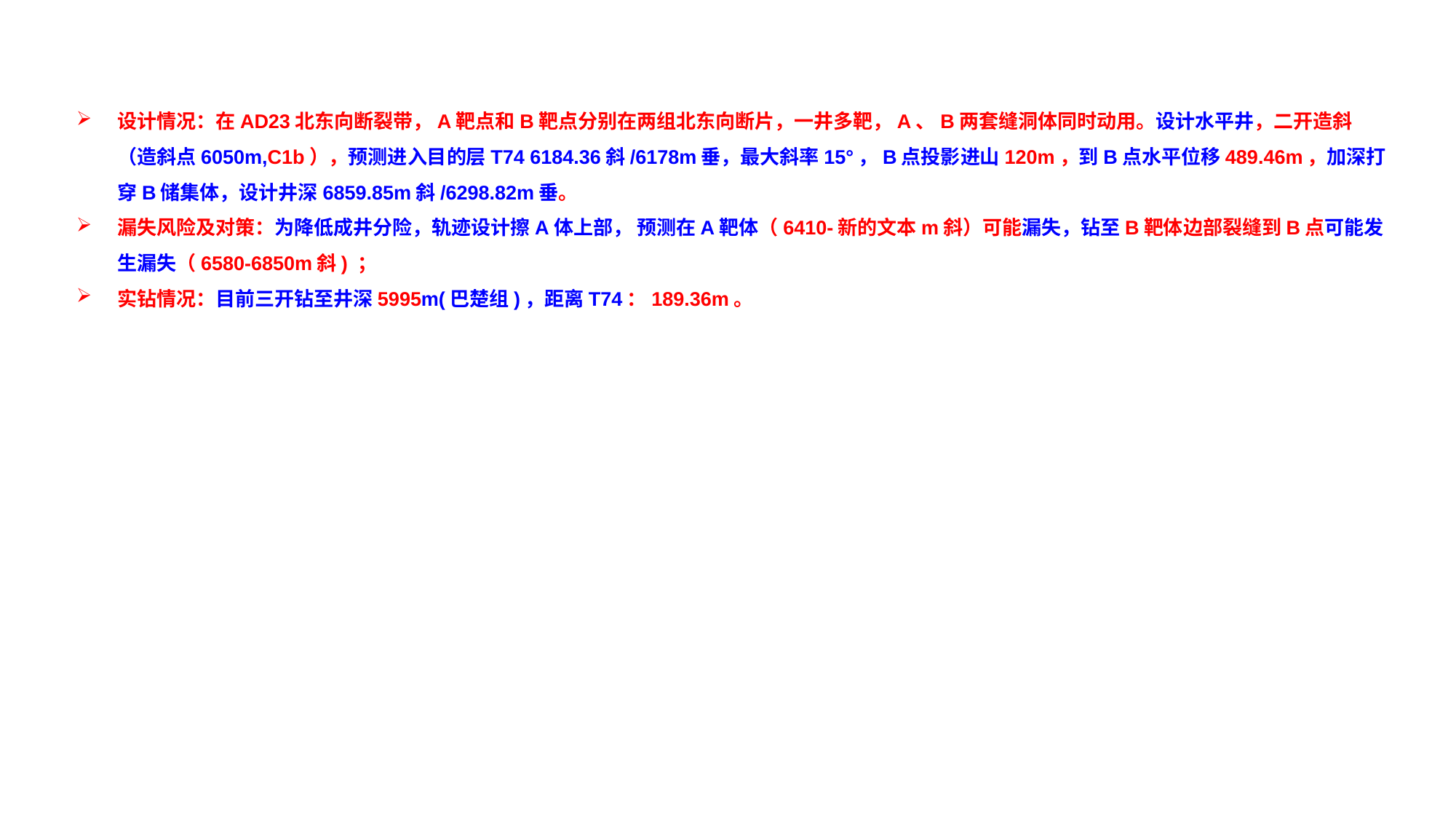

设计情况：在AD23北东向断裂带，A靶点和B靶点分别在两组北东向断片，一井多靶，A、B两套缝洞体同时动用。设计水平井，二开造斜（造斜点6050m,C1b），预测进入目的层T74 6184.36斜/6178m垂，最大斜率15°，B点投影进山120m，到B点水平位移489.46m，加深打穿B储集体，设计井深6859.85m斜/6298.82m垂。
漏失风险及对策：为降低成井分险，轨迹设计擦A体上部， 预测在A靶体（6410-新的文本m斜）可能漏失，钻至B靶体边部裂缝到B点可能发生漏失（6580-6850m斜) ；
实钻情况：目前三开钻至井深5995m(巴楚组)，距离T74：189.36m。